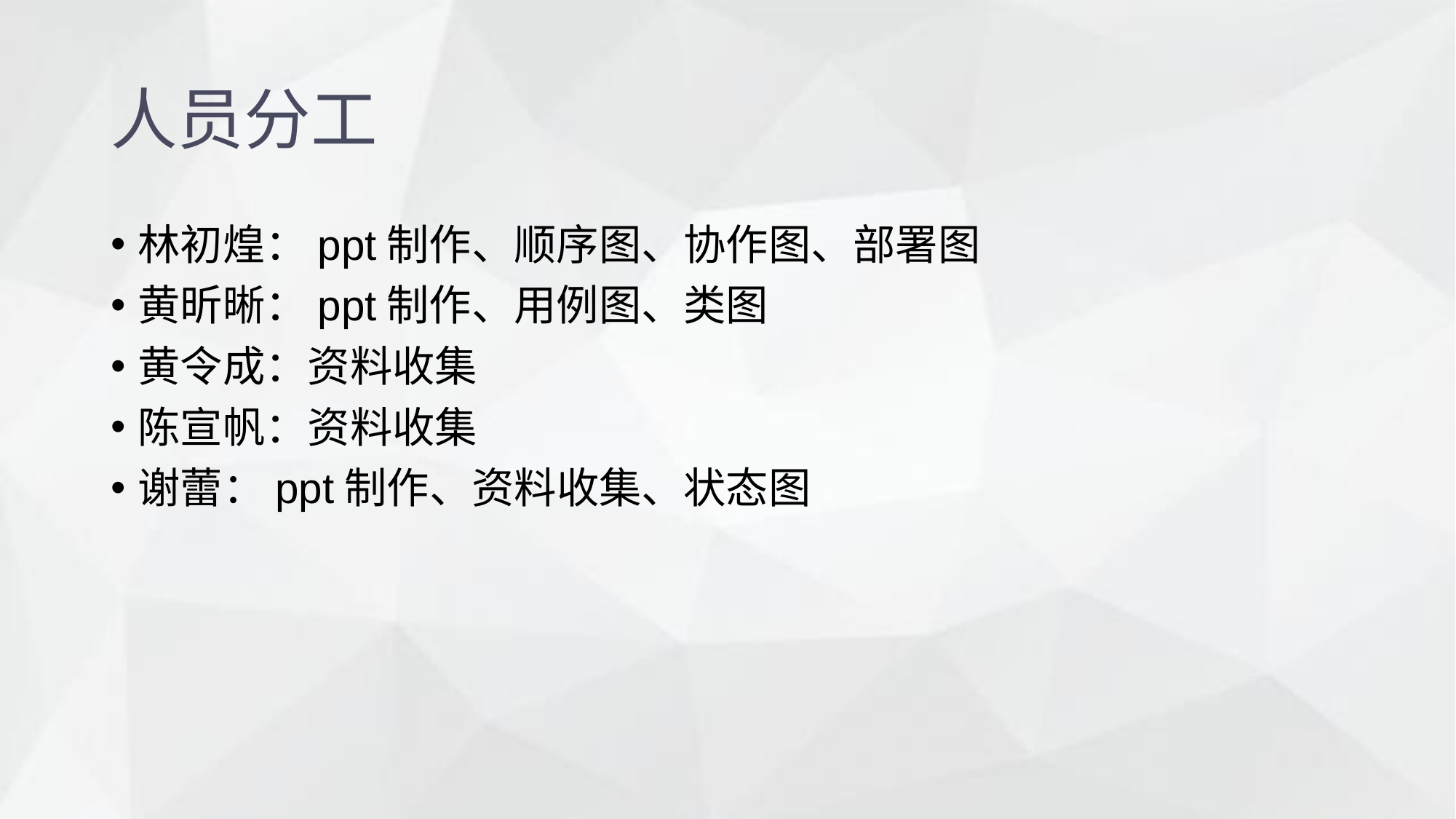

人员分工
林初煌：ppt制作、顺序图、协作图、部署图
黄昕晰：ppt制作、用例图、类图
黄令成：资料收集
陈宣帆：资料收集
谢蕾：ppt制作、资料收集、状态图